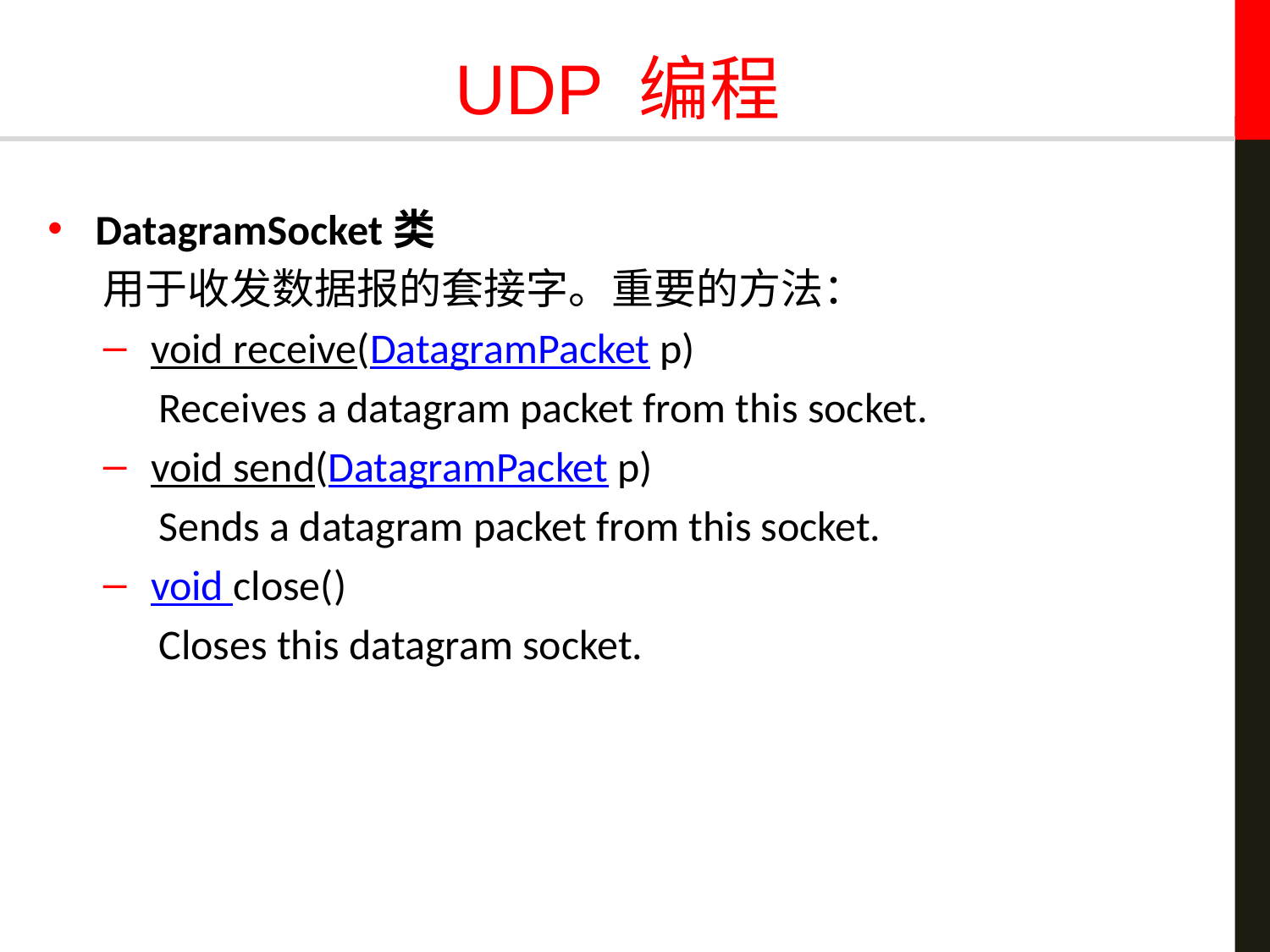

# UDP 编程
DatagramSocket类
用于收发数据报的套接字。重要的方法：
void receive(DatagramPacket p)
Receives a datagram packet from this socket.
void send(DatagramPacket p)
Sends a datagram packet from this socket.
void close()
Closes this datagram socket.